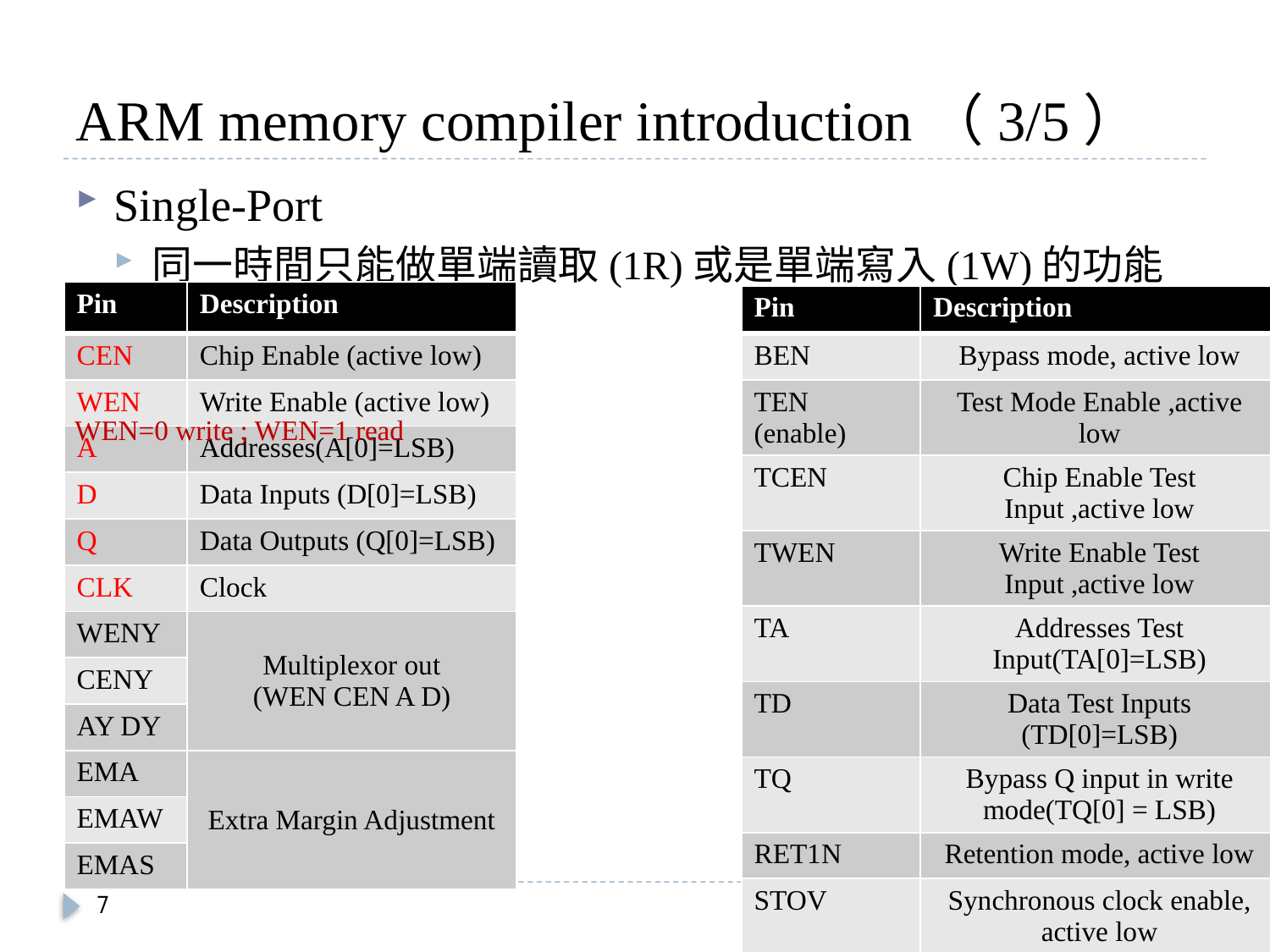

# ARM memory compiler introduction（3/5）
Single-Port
同一時間只能做單端讀取(1R)或是單端寫入(1W)的功能
| Pin | Description |
| --- | --- |
| CEN | Chip Enable (active low) |
| WEN | Write Enable (active low) |
| A | Addresses(A[0]=LSB) |
| D | Data Inputs (D[0]=LSB) |
| Q | Data Outputs (Q[0]=LSB) |
| CLK | Clock |
| WENY | Multiplexor out (WEN CEN A D) |
| CENY |  |
| AY DY |  |
| EMA | Extra Margin Adjustment |
| EMAW |  |
| EMAS |  |
| Pin | Description |
| --- | --- |
| BEN | Bypass mode, active low |
| TEN (enable) | Test Mode Enable ,active low |
| TCEN | Chip Enable Test Input ,active low |
| TWEN | Write Enable Test Input ,active low |
| TA | Addresses Test Input(TA[0]=LSB) |
| TD | Data Test Inputs (TD[0]=LSB) |
| TQ | Bypass Q input in write mode(TQ[0] = LSB) |
| RET1N | Retention mode, active low |
| STOV | Synchronous clock enable, active low |
WEN=0 write ; WEN=1 read
7